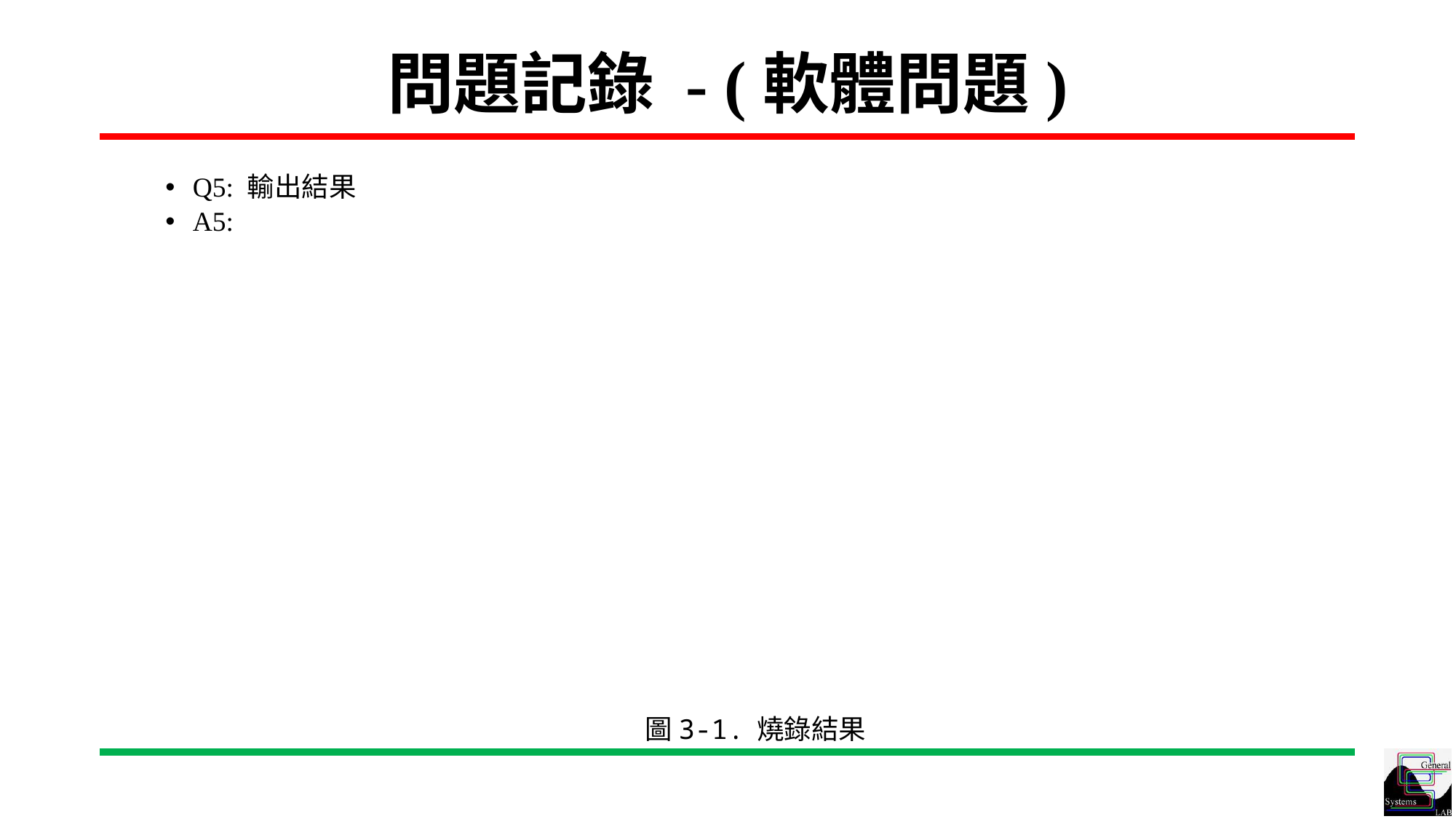

# 問題記錄 - (軟體問題)

Q5: 輸出結果
A5:
圖3-1. 燒錄結果